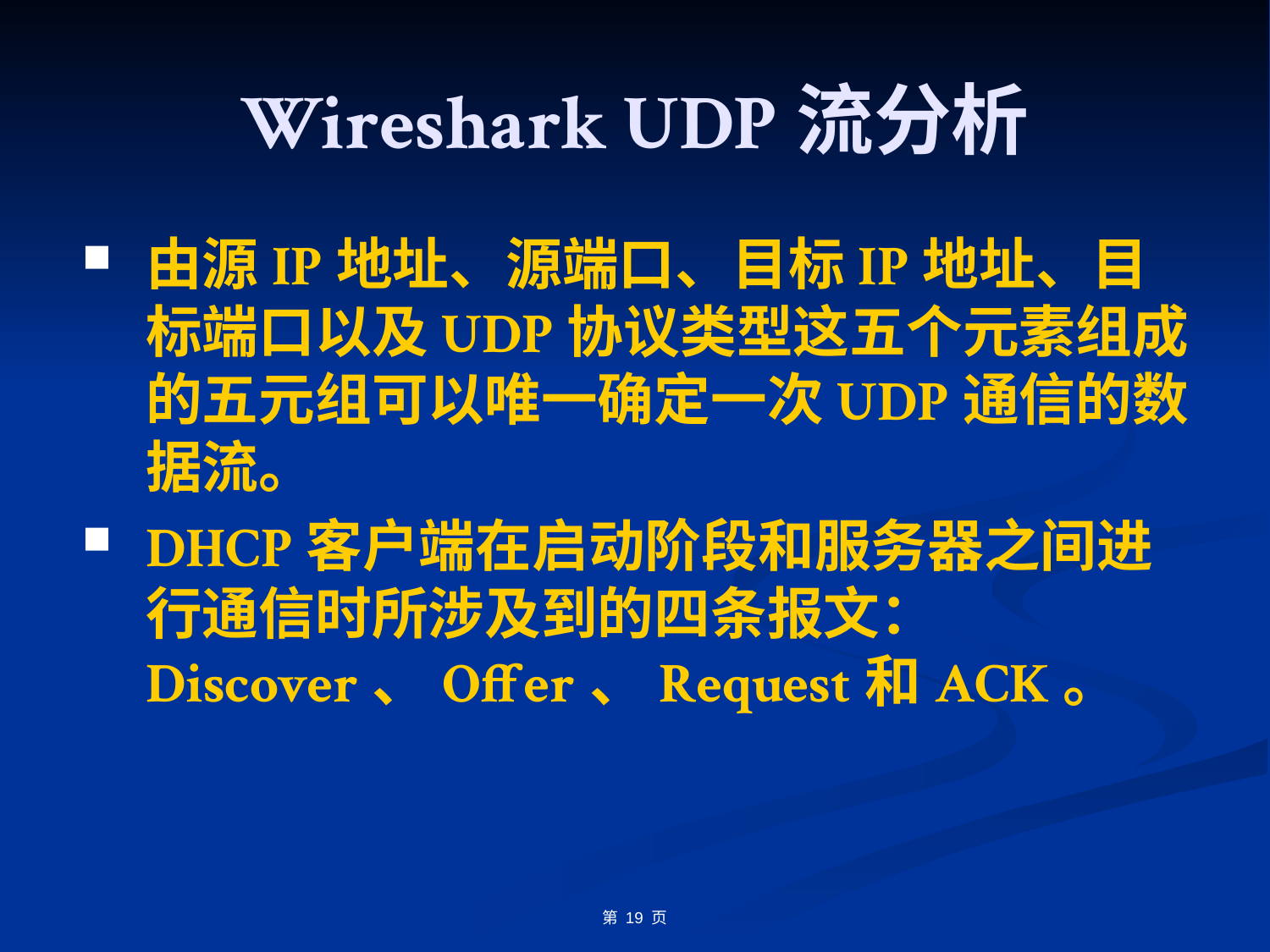

# Wireshark UDP流分析
由源IP地址、源端口、目标IP地址、目标端口以及UDP协议类型这五个元素组成的五元组可以唯一确定一次UDP通信的数据流。
DHCP客户端在启动阶段和服务器之间进行通信时所涉及到的四条报文：Discover、Offer、Request和ACK。

第 19 页